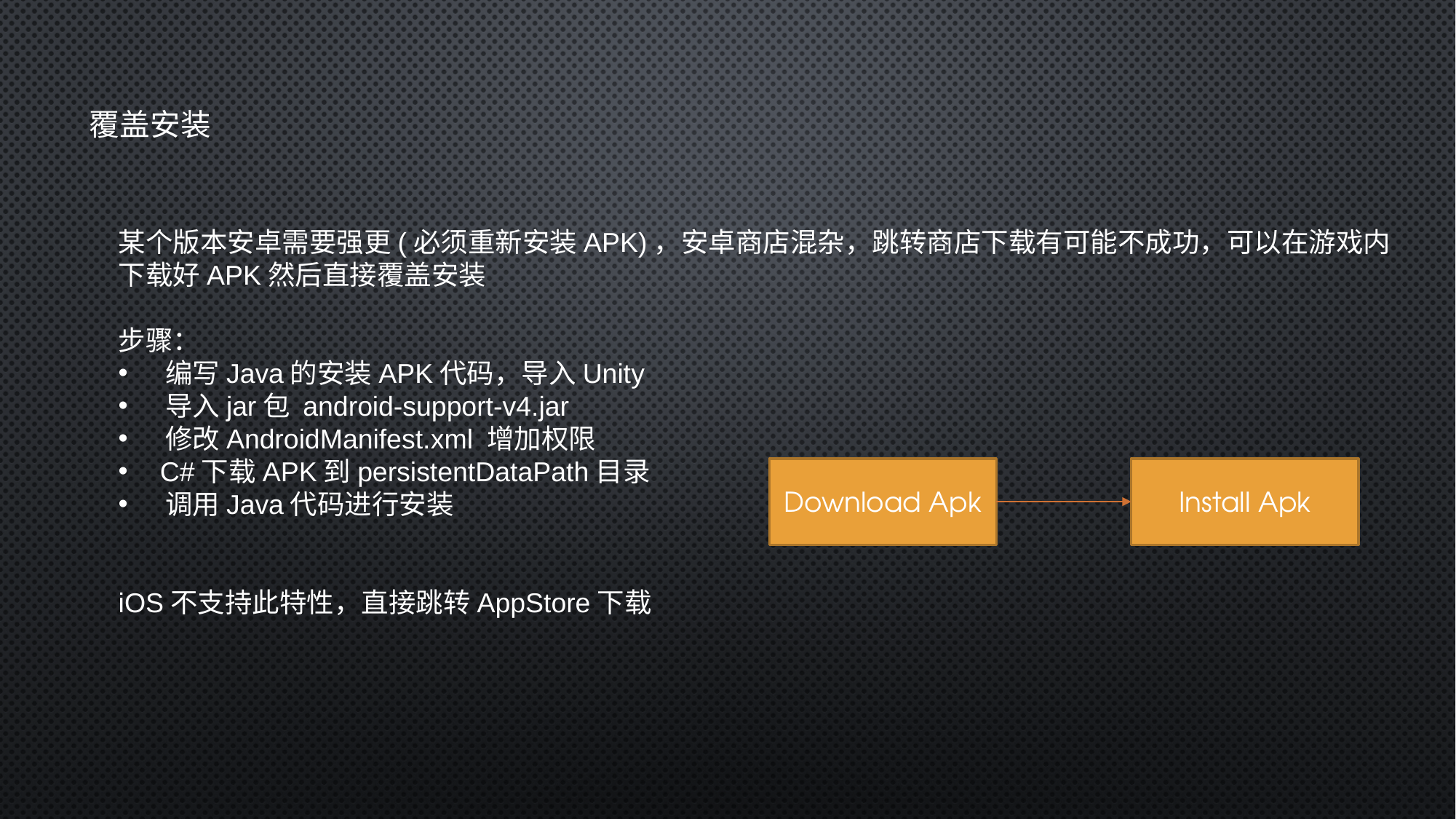

覆盖安装

某个版本安卓需要强更(必须重新安装APK)，安卓商店混杂，跳转商店下载有可能不成功，可以在游戏内下载好APK然后直接覆盖安装

步骤：
 编写Java的安装APK代码，导入Unity
 导入jar包 android-support-v4.jar
 修改AndroidManifest.xml 增加权限
 C#下载APK到persistentDataPath目录
 调用Java代码进行安装

iOS不支持此特性，直接跳转AppStore下载
Download Apk
Install Apk